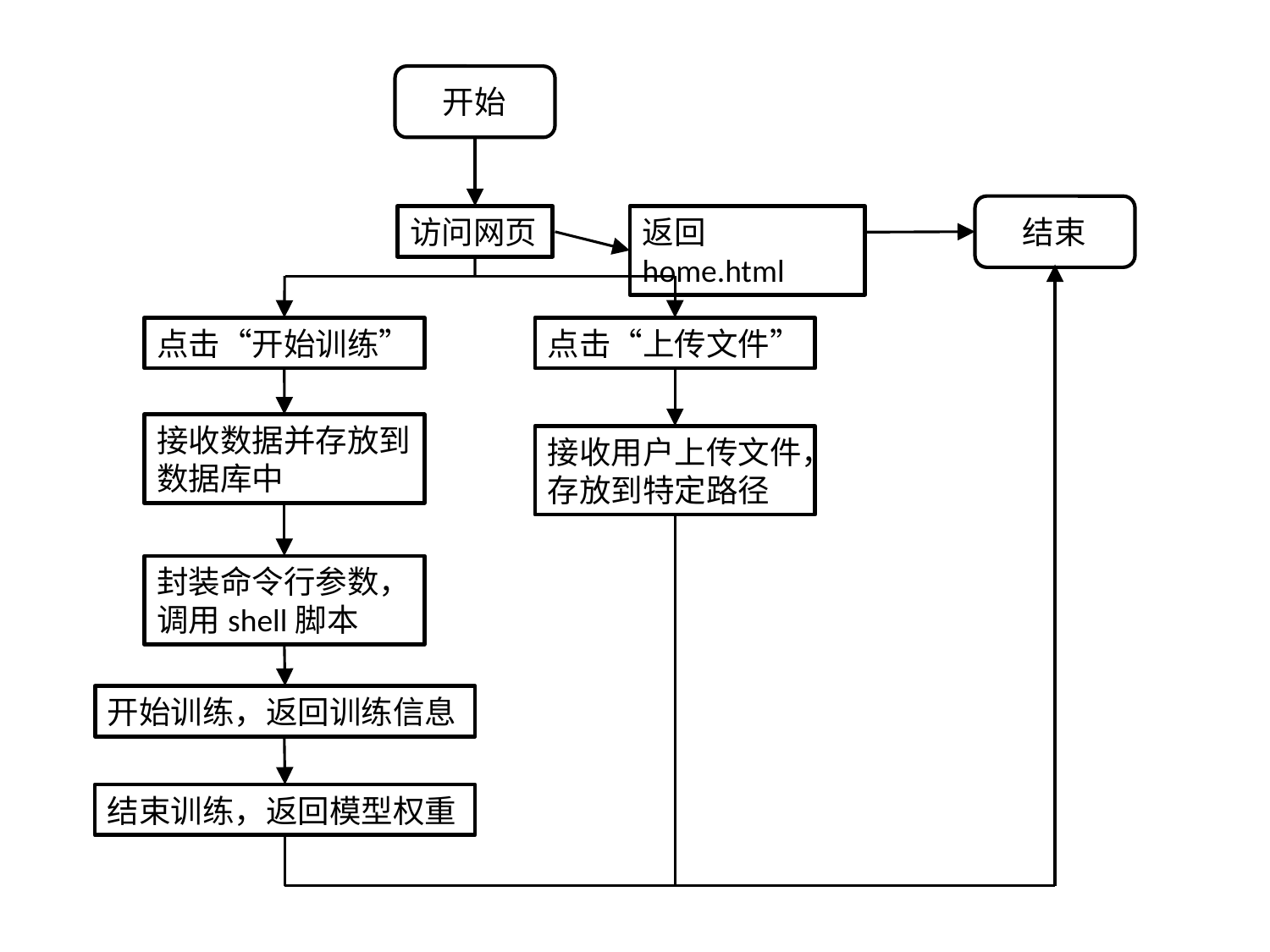

开始

访问网页
返回home.html
结束
点击“开始训练”
点击“上传文件”
接收数据并存放到数据库中
接收用户上传文件，存放到特定路径
封装命令行参数，调用shell脚本
开始训练，返回训练信息
结束训练，返回模型权重